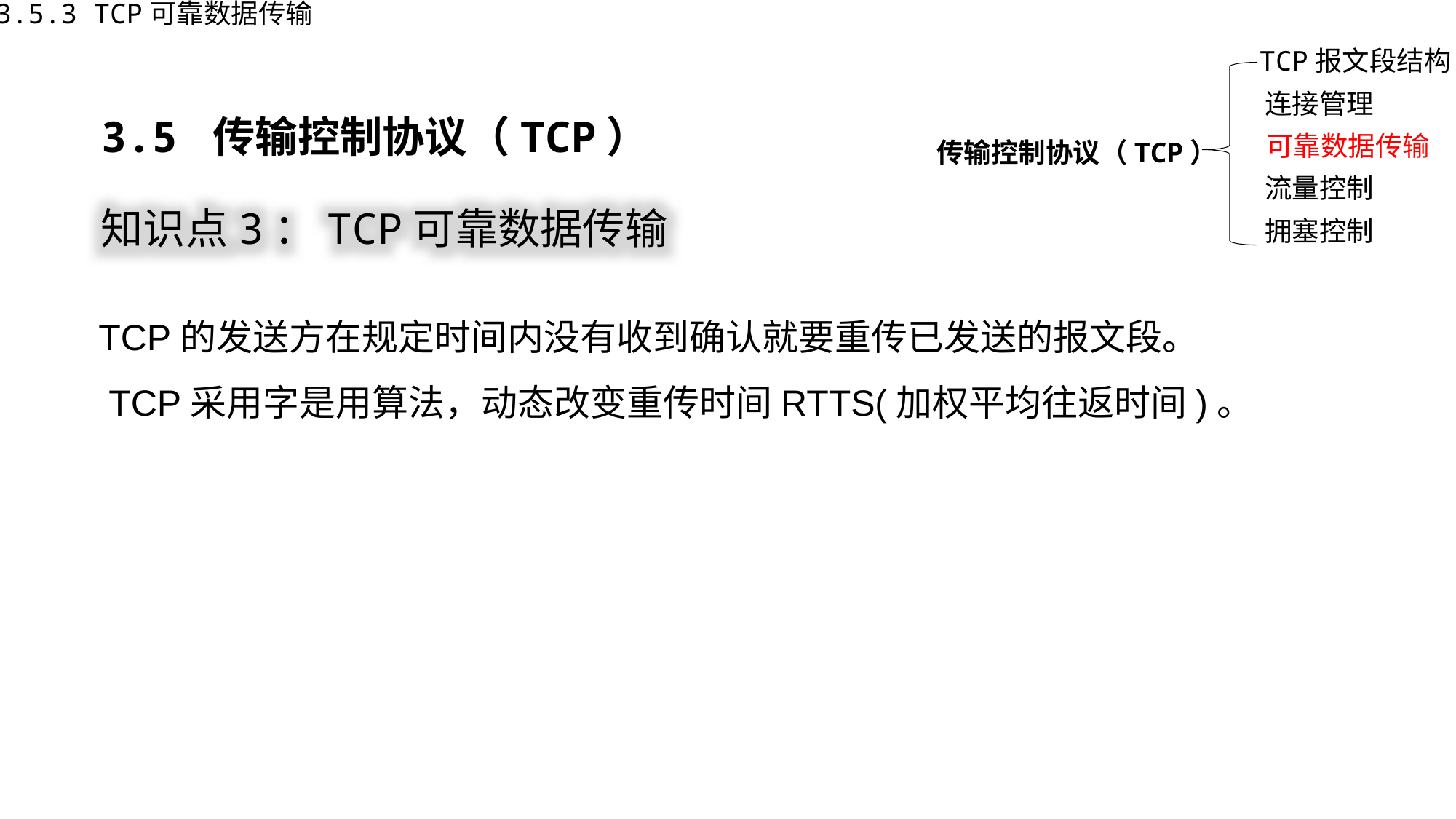

3.5.3 TCP可靠数据传输
TCP报文段结构

连接管理
传输控制协议（TCP）
可靠数据传输
流量控制
拥塞控制
3.5 传输控制协议（TCP）
知识点3：TCP可靠数据传输
TCP的发送方在规定时间内没有收到确认就要重传已发送的报文段。
 TCP采用字是用算法，动态改变重传时间RTTS(加权平均往返时间)。